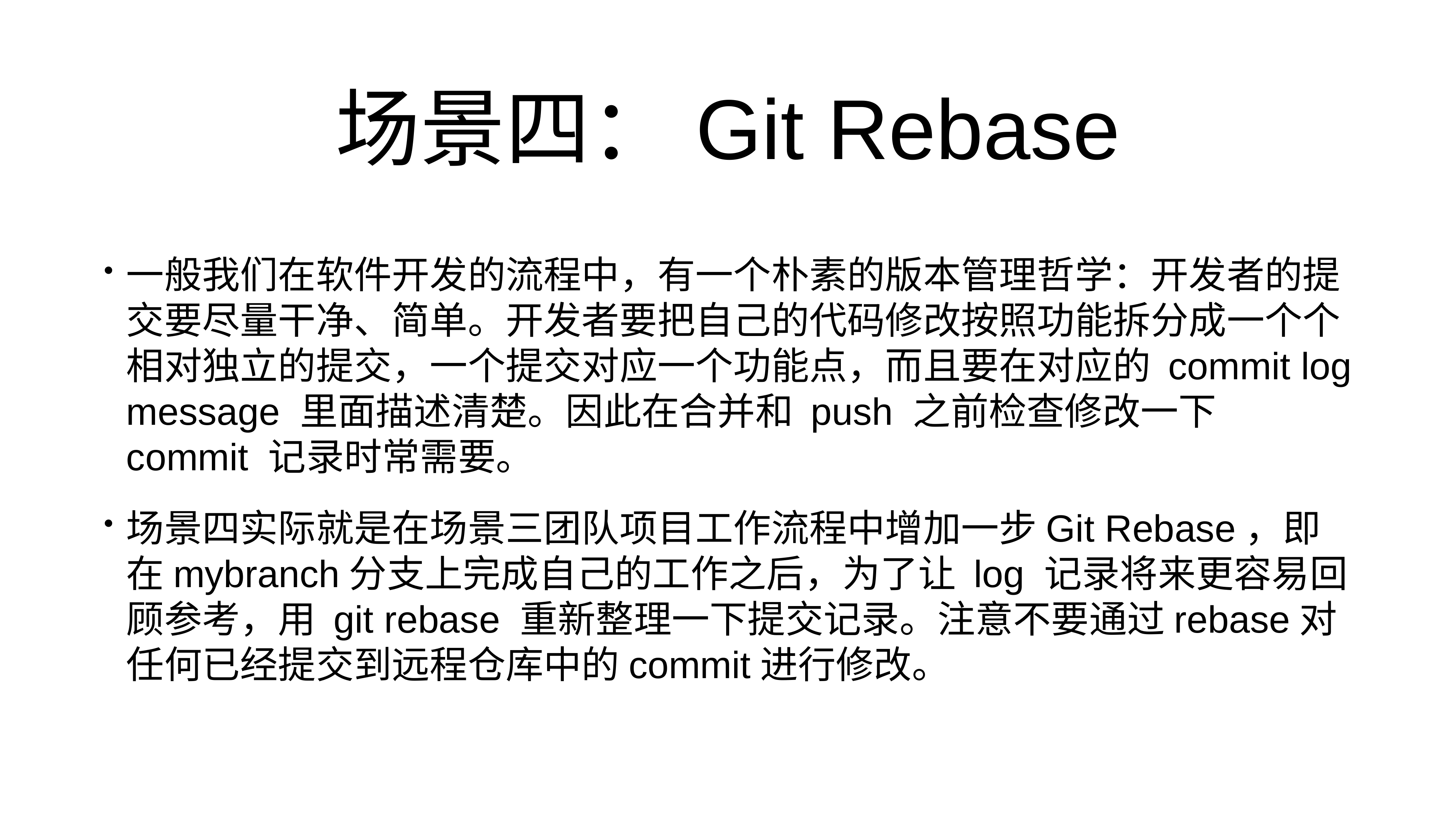

# 场景四：Git Rebase
一般我们在软件开发的流程中，有一个朴素的版本管理哲学：开发者的提交要尽量干净、简单。开发者要把自己的代码修改按照功能拆分成一个个相对独立的提交，一个提交对应一个功能点，而且要在对应的 commit log message 里面描述清楚。因此在合并和 push 之前检查修改一下 commit 记录时常需要。
场景四实际就是在场景三团队项目工作流程中增加一步Git Rebase，即在mybranch分支上完成自己的工作之后，为了让 log 记录将来更容易回顾参考，用 git rebase 重新整理一下提交记录。注意不要通过rebase对任何已经提交到远程仓库中的commit进行修改。